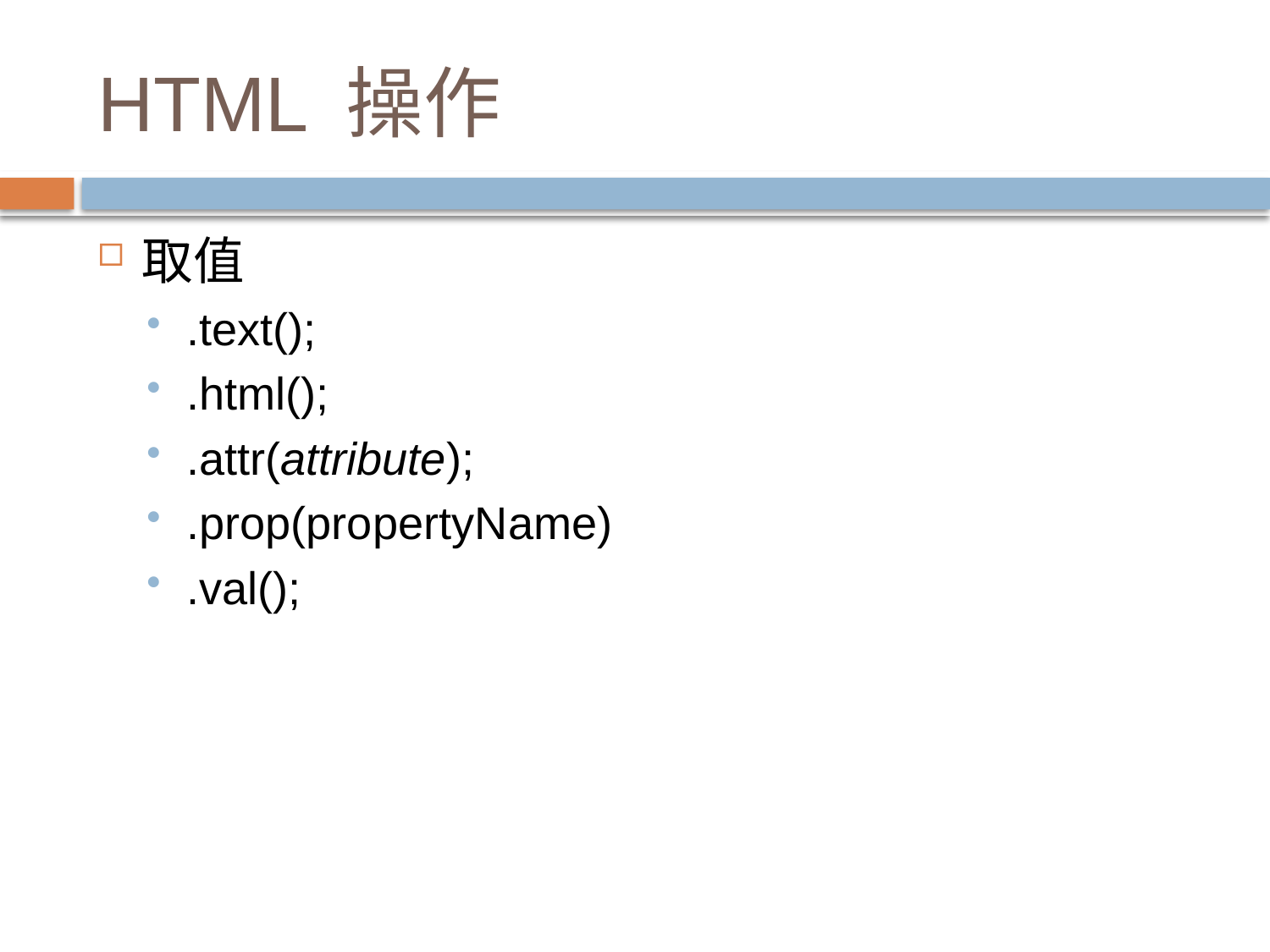

# HTML 操作
取值
.text();
.html();
.attr(attribute);
.prop(propertyName)
.val();